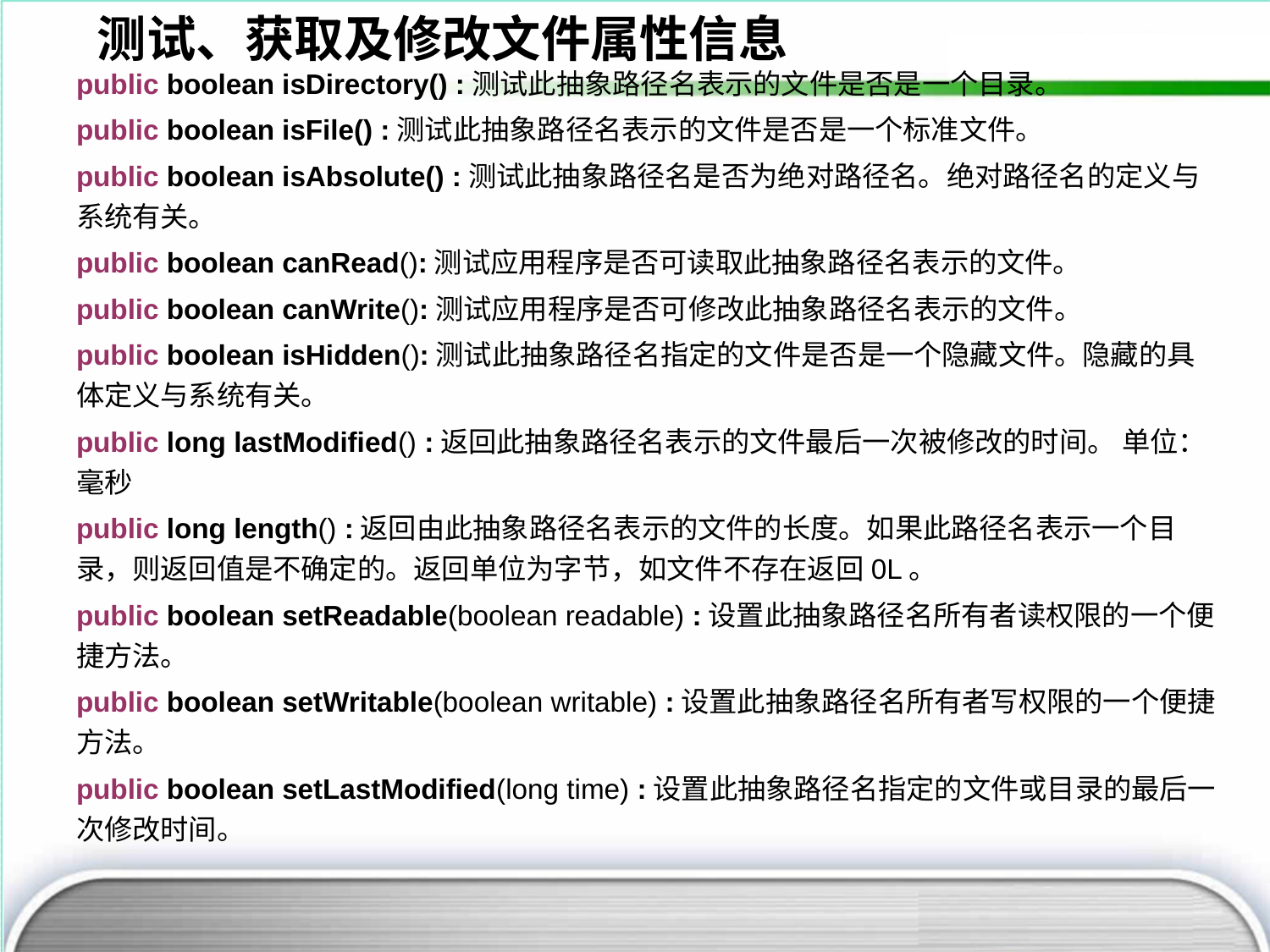

测试、获取及修改文件属性信息
public boolean isDirectory() :测试此抽象路径名表示的文件是否是一个目录。
public boolean isFile() :测试此抽象路径名表示的文件是否是一个标准文件。
public boolean isAbsolute() :测试此抽象路径名是否为绝对路径名。绝对路径名的定义与系统有关。
public boolean canRead():测试应用程序是否可读取此抽象路径名表示的文件。
public boolean canWrite():测试应用程序是否可修改此抽象路径名表示的文件。
public boolean isHidden():测试此抽象路径名指定的文件是否是一个隐藏文件。隐藏的具体定义与系统有关。
public long lastModified() :返回此抽象路径名表示的文件最后一次被修改的时间。 单位：毫秒
public long length() :返回由此抽象路径名表示的文件的长度。如果此路径名表示一个目录，则返回值是不确定的。返回单位为字节，如文件不存在返回0L。
public boolean setReadable(boolean readable) :设置此抽象路径名所有者读权限的一个便捷方法。
public boolean setWritable(boolean writable) :设置此抽象路径名所有者写权限的一个便捷方法。
public boolean setLastModified(long time) :设置此抽象路径名指定的文件或目录的最后一次修改时间。